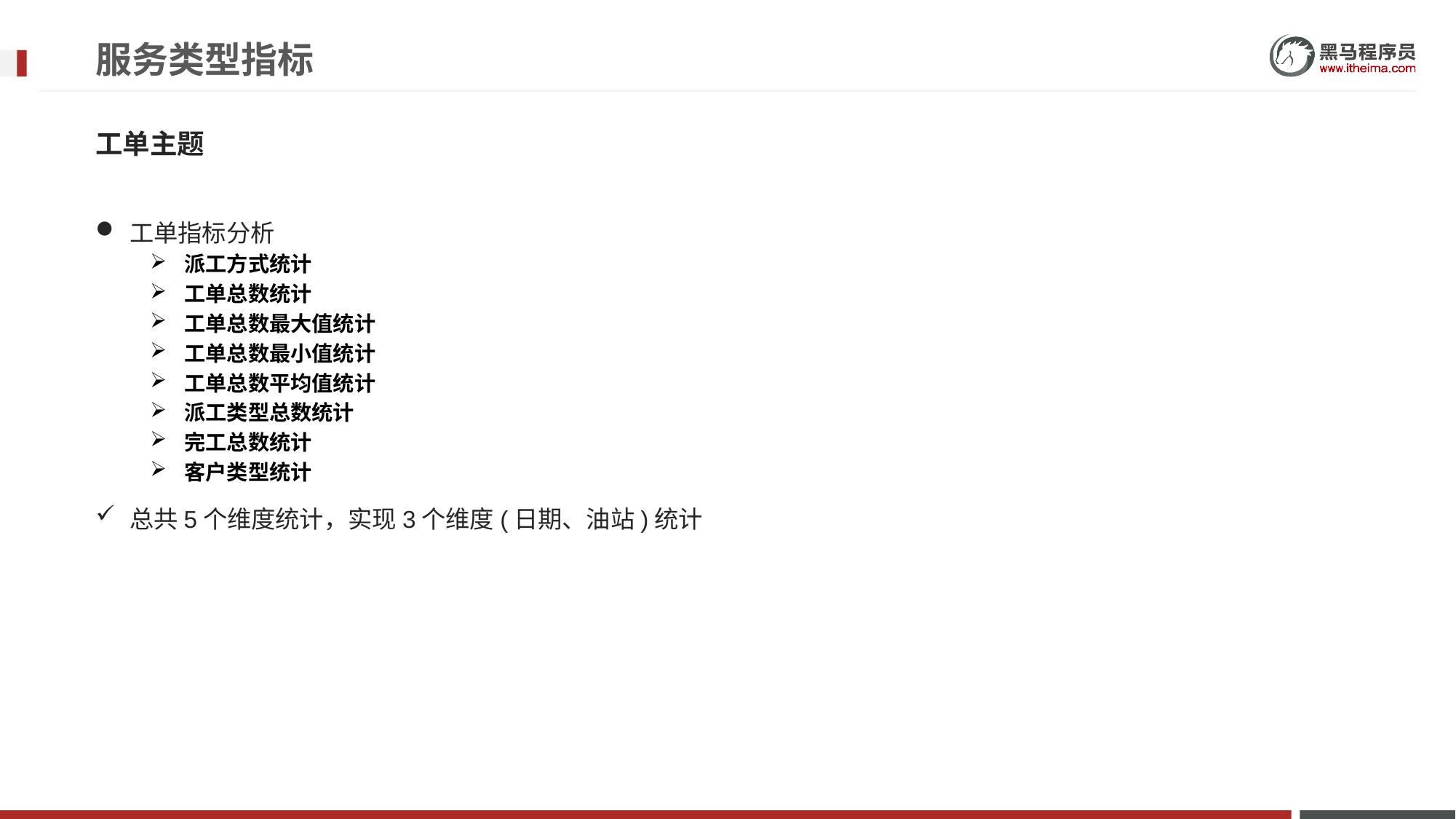

# 服务类型指标
工单主题
工单指标分析
派工方式统计
工单总数统计
工单总数最大值统计
工单总数最小值统计
工单总数平均值统计
派工类型总数统计
完工总数统计
客户类型统计
总共5个维度统计，实现3个维度(日期、油站)统计